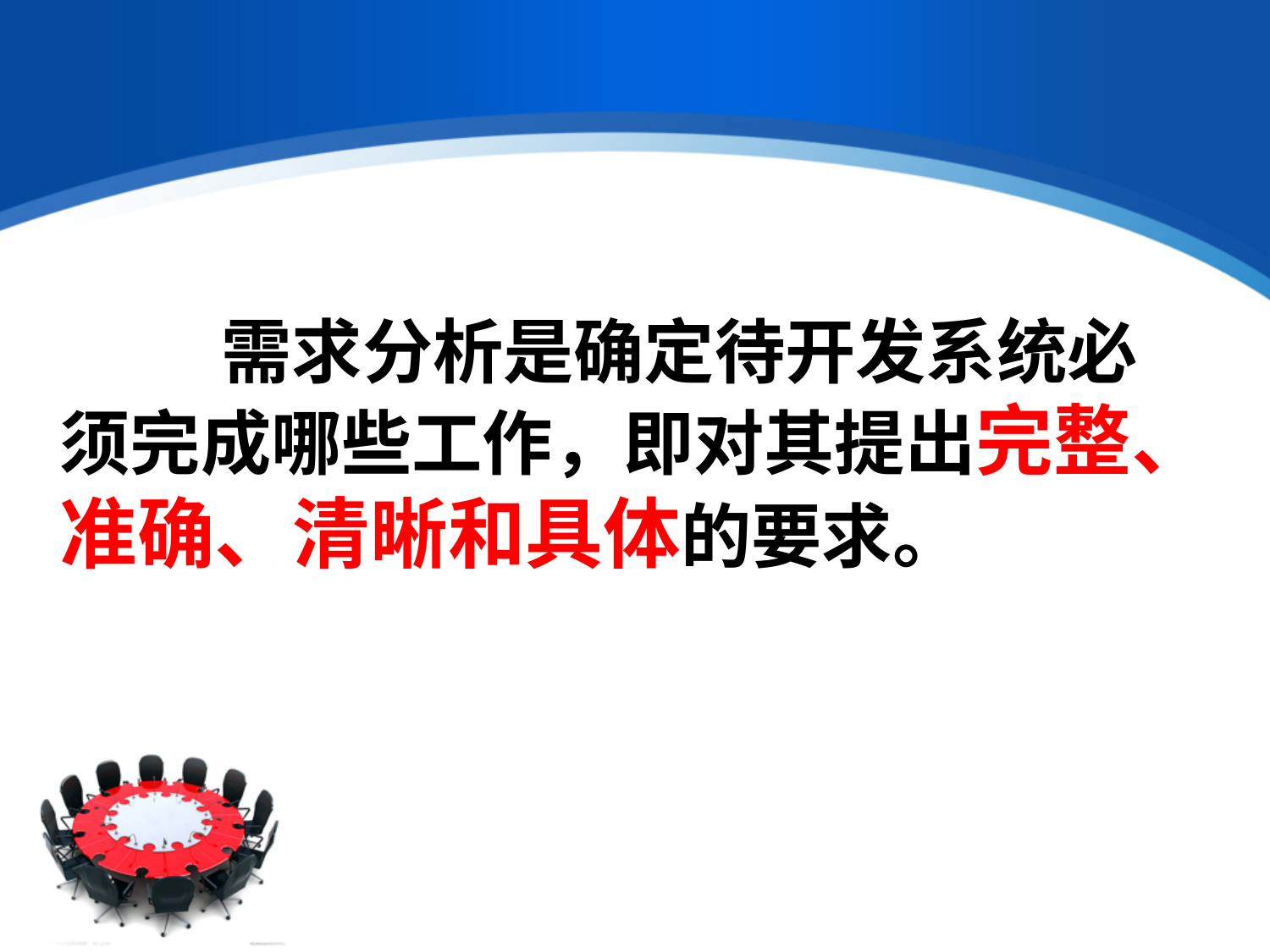

需求分析是确定待开发系统必须完成哪些工作，即对其提出完整、准确、清晰和具体的要求。